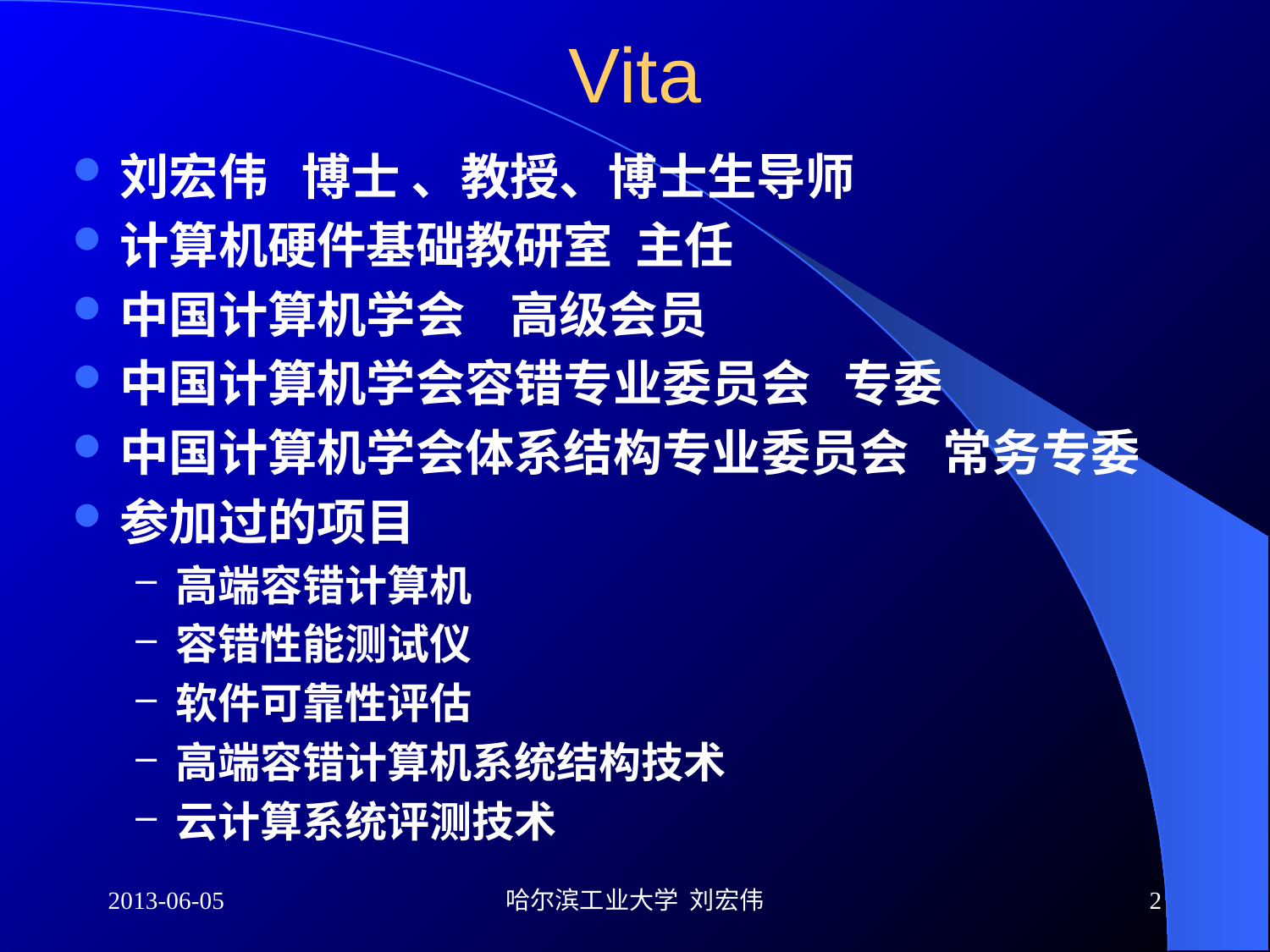

# Vita
刘宏伟   博士 、教授、博士生导师
计算机硬件基础教研室  主任
中国计算机学会    高级会员
中国计算机学会容错专业委员会   专委
中国计算机学会体系结构专业委员会   常务专委
参加过的项目
高端容错计算机
容错性能测试仪
软件可靠性评估
高端容错计算机系统结构技术
云计算系统评测技术
2013-06-05
哈尔滨工业大学  刘宏伟
2